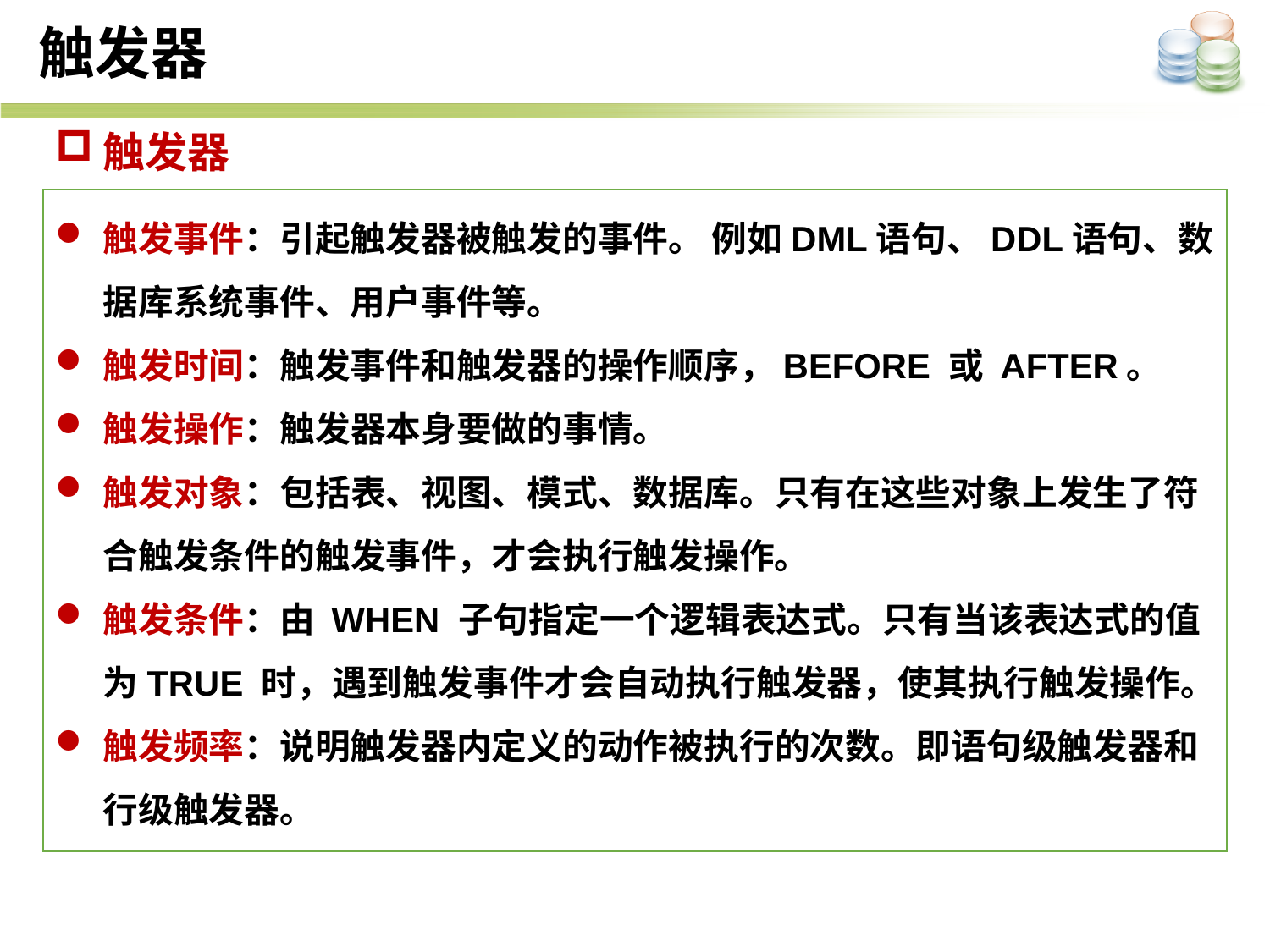

触发器
触发器
触发事件：引起触发器被触发的事件。 例如DML语句、DDL语句、数据库系统事件、用户事件等。
触发时间：触发事件和触发器的操作顺序，BEFORE 或 AFTER。
触发操作：触发器本身要做的事情。
触发对象：包括表、视图、模式、数据库。只有在这些对象上发生了符合触发条件的触发事件，才会执行触发操作。
触发条件：由 WHEN 子句指定一个逻辑表达式。只有当该表达式的值为TRUE 时，遇到触发事件才会自动执行触发器，使其执行触发操作。
触发频率：说明触发器内定义的动作被执行的次数。即语句级触发器和行级触发器。

39